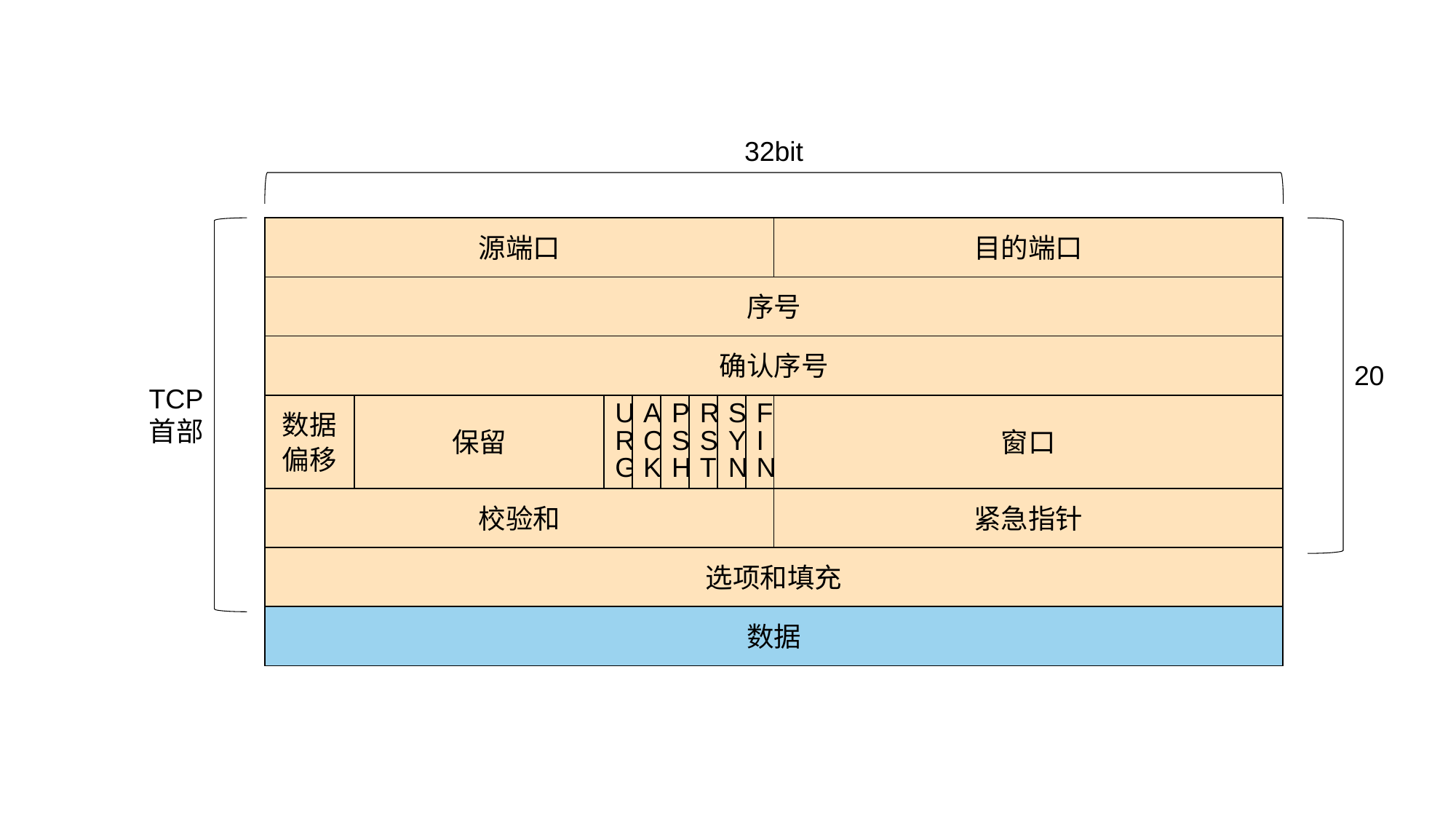

32bit

| 源端口 |  |  |  |  |  |  |  | 目的端口 |
| --- | --- | --- | --- | --- | --- | --- | --- | --- |
| 序号 |  |  |  |  |  |  |  |  |
| 确认序号 |  |  |  |  |  |  |  |  |
| 数据偏移 | 保留 | URG | ACK | PSH | RST | SYN | FIN | 窗口 |
| 校验和 |  |  |  |  |  |  |  | 紧急指针 |
| 选项和填充 |  |  |  |  |  |  |  |  |
| 数据 |  |  |  |  |  |  |  |  |

20
TCP
首部